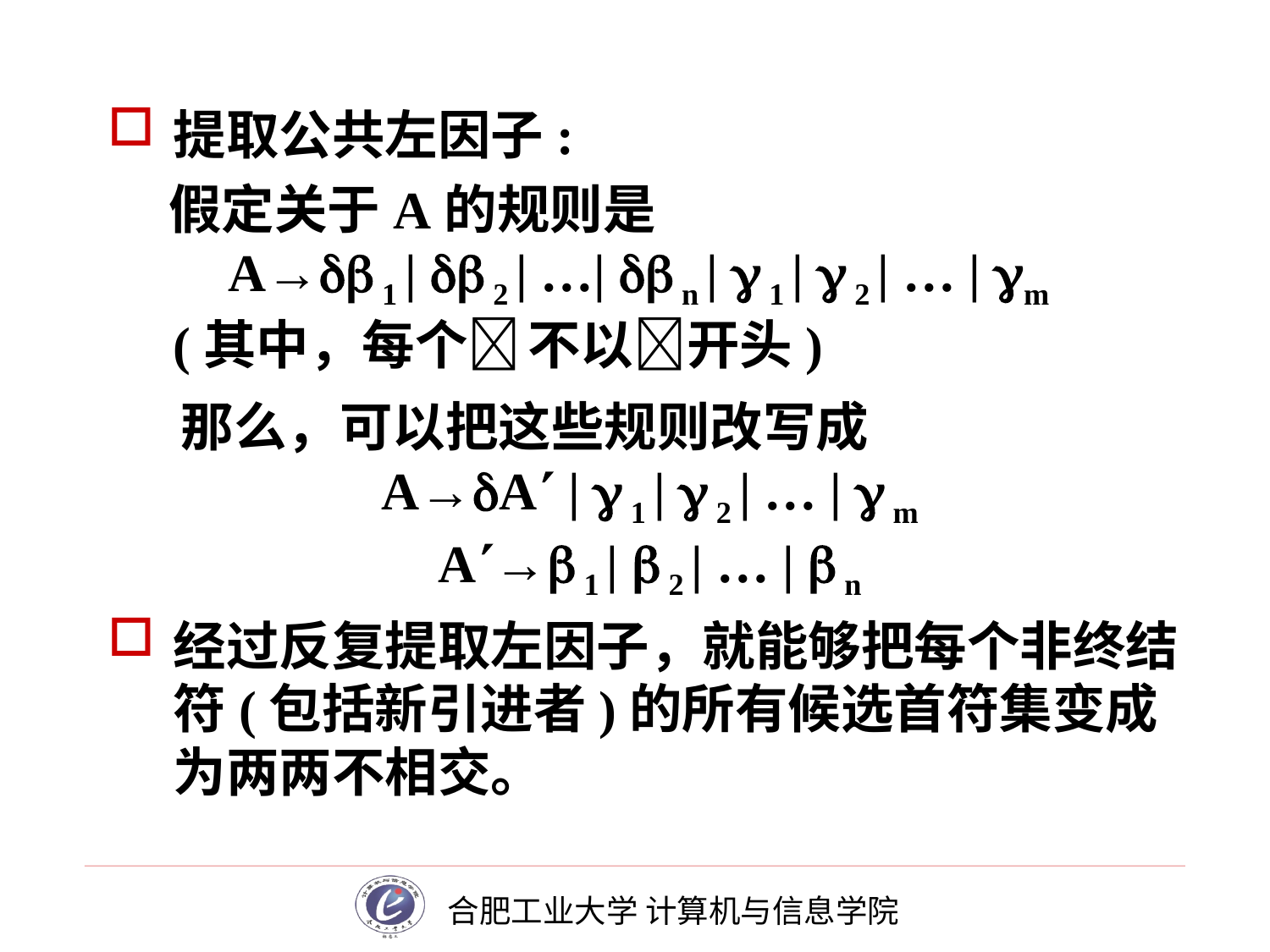

# 提取公共左因子:
    假定关于A的规则是
         A→δβ 1 | δβ 2 | …| δβ n | γ 1 | γ 2 | … | γm		 (其中，每个γ 不以δ开头)
     那么，可以把这些规则改写成
A→δA′ | γ 1 | γ 2 | … | γ m
A′→β 1 | β 2 | … | β n
经过反复提取左因子，就能够把每个非终结符(包括新引进者)的所有候选首符集变成为两两不相交。